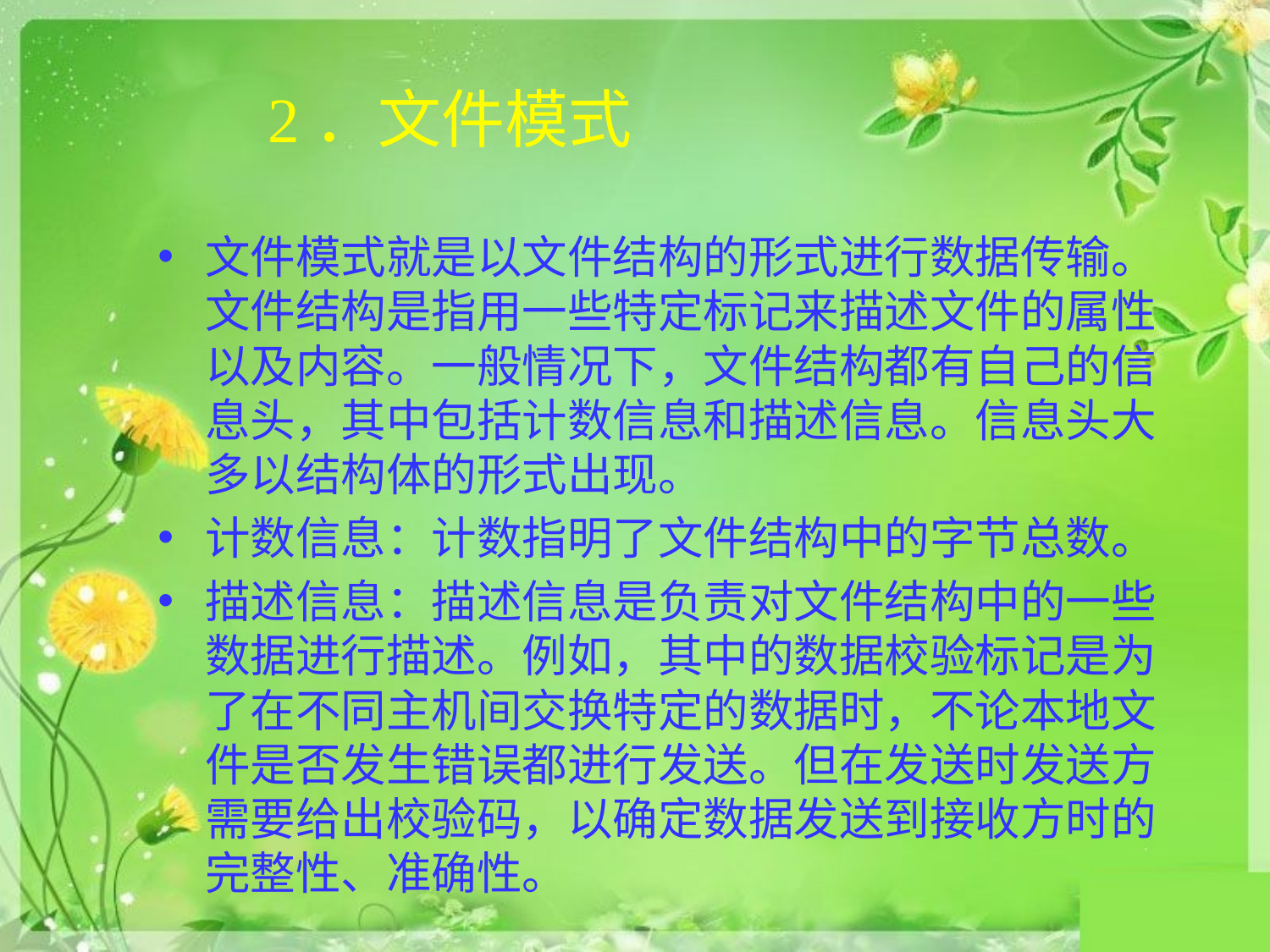

# 2．文件模式
文件模式就是以文件结构的形式进行数据传输。文件结构是指用一些特定标记来描述文件的属性以及内容。一般情况下，文件结构都有自己的信息头，其中包括计数信息和描述信息。信息头大多以结构体的形式出现。
计数信息：计数指明了文件结构中的字节总数。
描述信息：描述信息是负责对文件结构中的一些数据进行描述。例如，其中的数据校验标记是为了在不同主机间交换特定的数据时，不论本地文件是否发生错误都进行发送。但在发送时发送方需要给出校验码，以确定数据发送到接收方时的完整性、准确性。